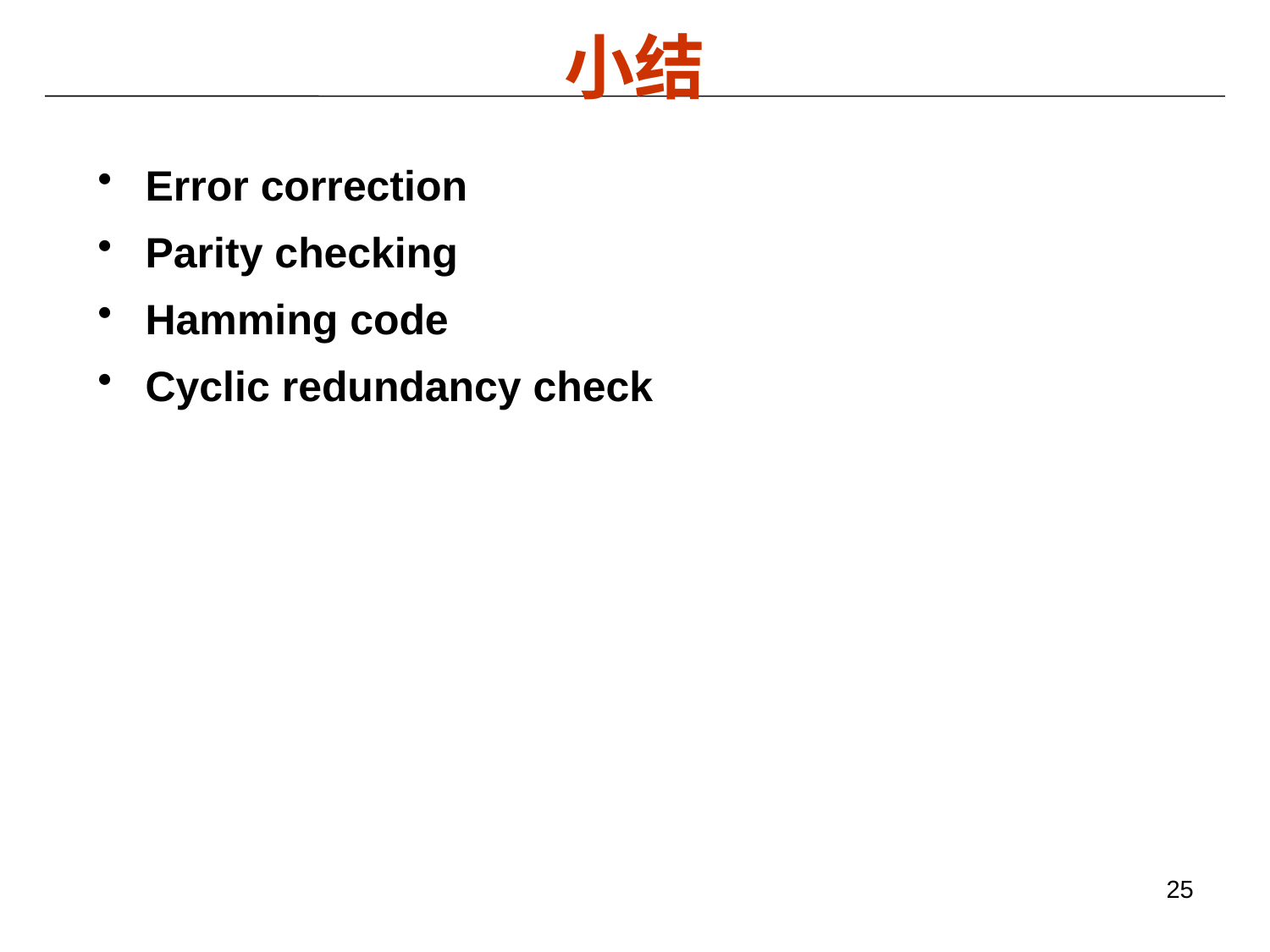

# 小结
Error correction
Parity checking
Hamming code
Cyclic redundancy check

25